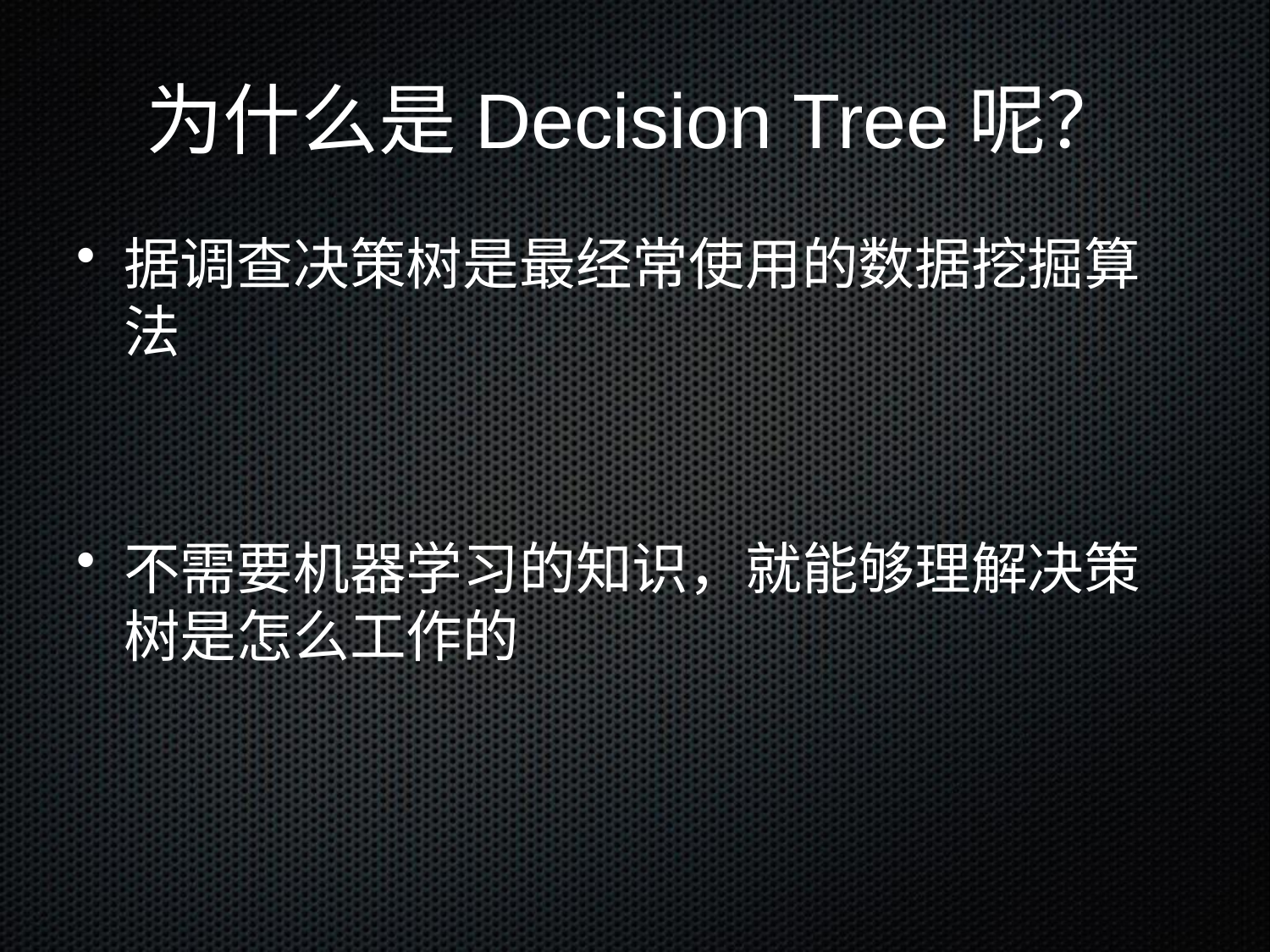

# 为什么是Decision Tree呢？
据调查决策树是最经常使用的数据挖掘算法

不需要机器学习的知识，就能够理解决策树是怎么工作的